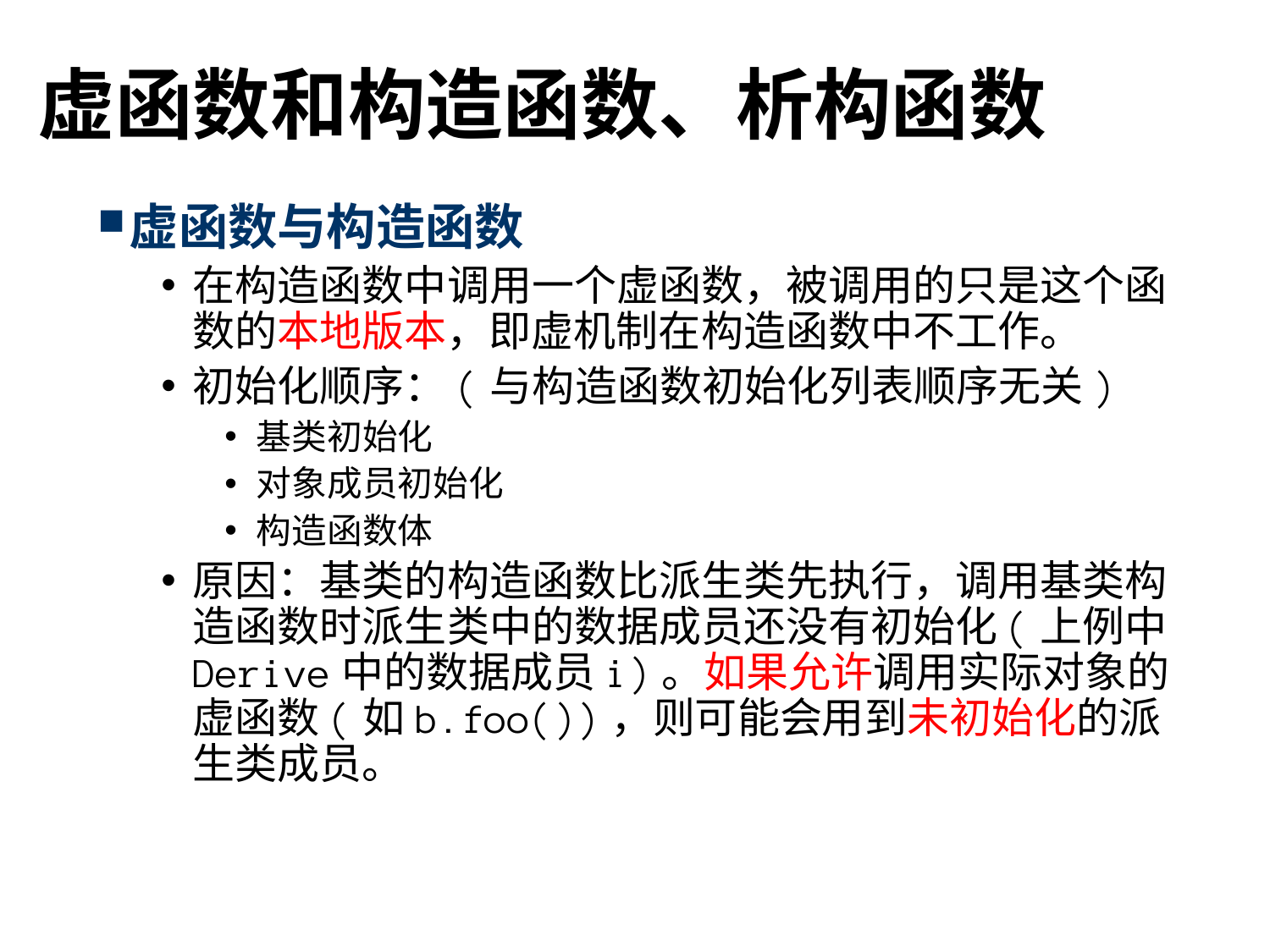

# 虚函数和构造函数、析构函数
虚函数与构造函数
在构造函数中调用一个虚函数，被调用的只是这个函数的本地版本，即虚机制在构造函数中不工作。
初始化顺序：(与构造函数初始化列表顺序无关)
基类初始化
对象成员初始化
构造函数体
原因：基类的构造函数比派生类先执行，调用基类构造函数时派生类中的数据成员还没有初始化(上例中 Derive中的数据成员i)。如果允许调用实际对象的虚函数(如b.foo())，则可能会用到未初始化的派生类成员。